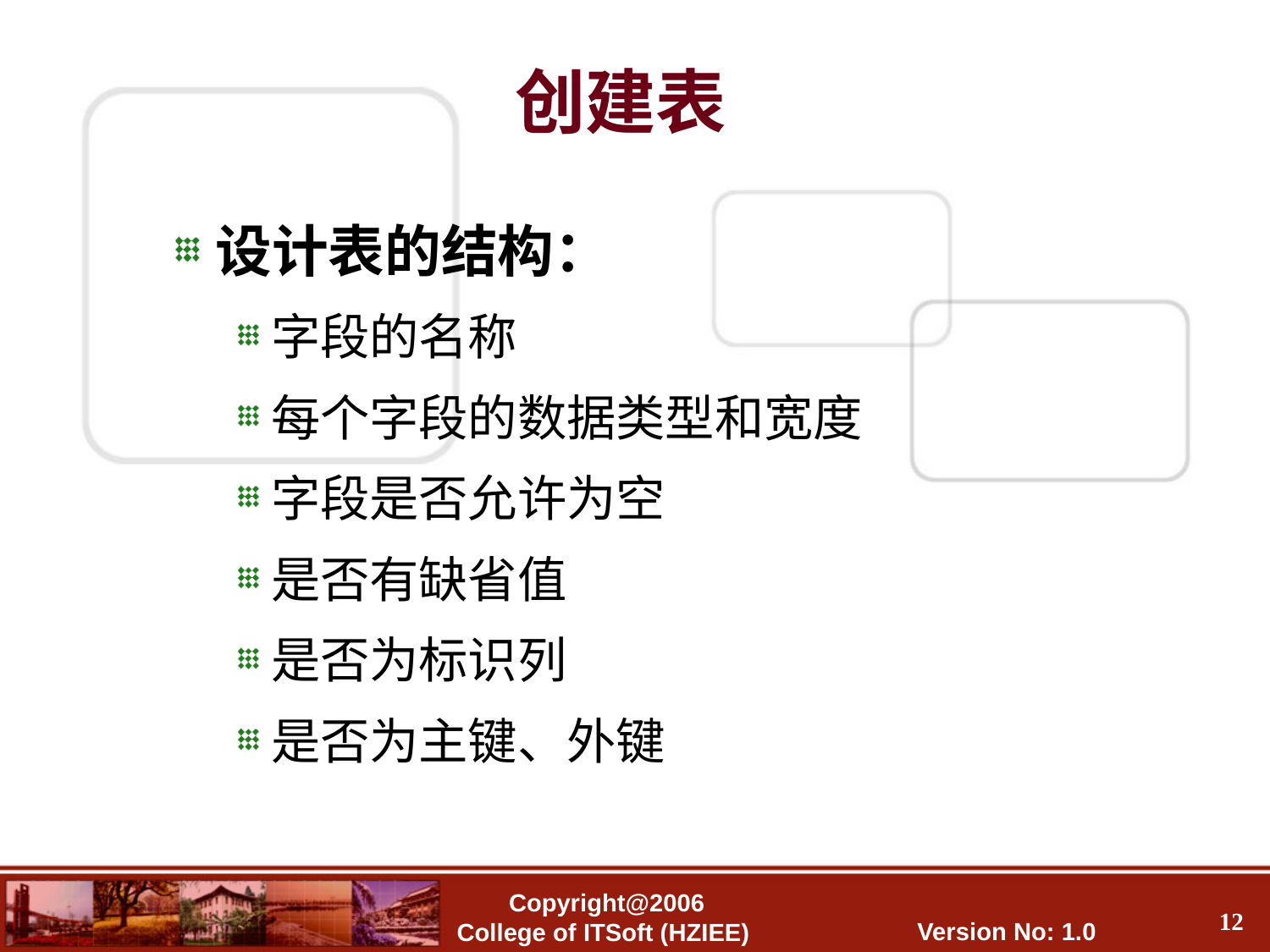

创建表
设计表的结构：
字段的名称
每个字段的数据类型和宽度
字段是否允许为空
是否有缺省值
是否为标识列
是否为主键、外键